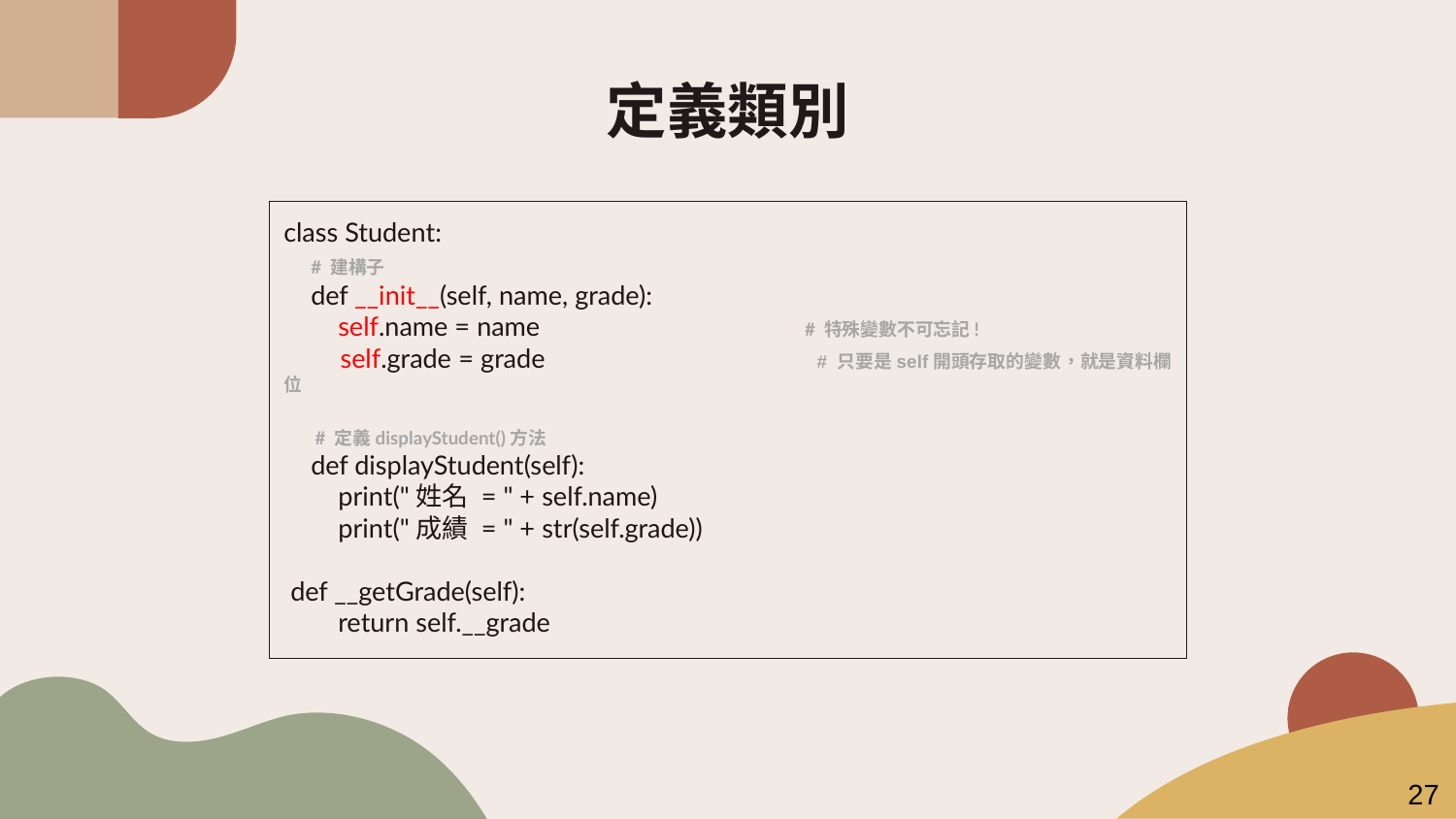

# 定義類別
class Student:
    # 建構子
    def __init__(self, name, grade):
        self.name = name                                       # 特殊變數不可忘記!
        self.grade = grade                                    # 只要是self開頭存取的變數，就是資料欄位

　  # 定義displayStudent()方法
    def displayStudent(self):
        print("姓名 = " + self.name)
        print("成績 = " + str(self.grade))

 def __getGrade(self):
        return self.__grade
27